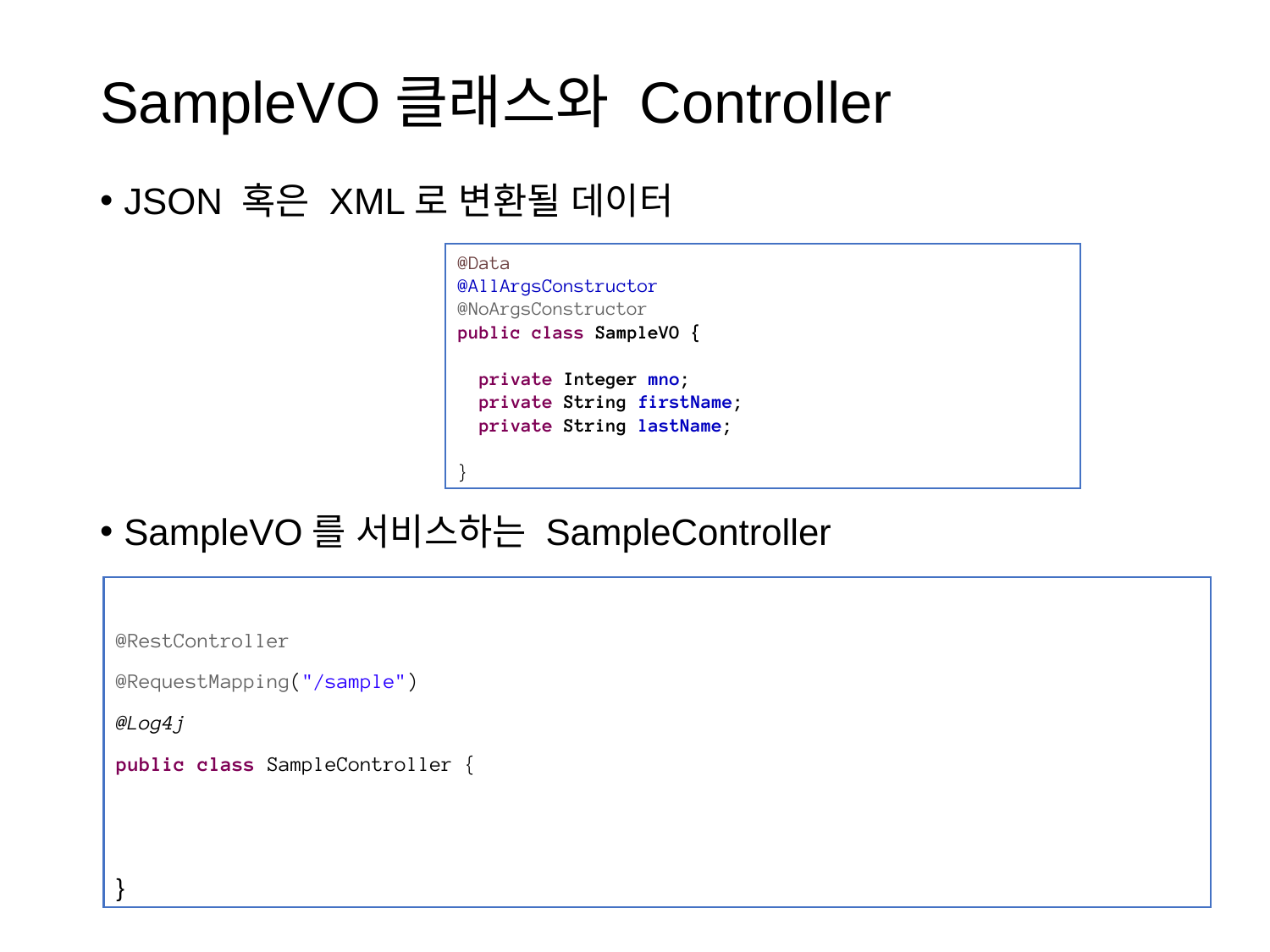

# SampleVO클래스와 Controller
JSON 혹은 XML로 변환될 데이터
@Data
@AllArgsConstructor
@NoArgsConstructor
public class SampleVO {

  private Integer mno;
  private String firstName;
  private String lastName;

}
SampleVO를 서비스하는 SampleController

@RestController
@RequestMapping("/sample")
@Log4j
public class SampleController {

}